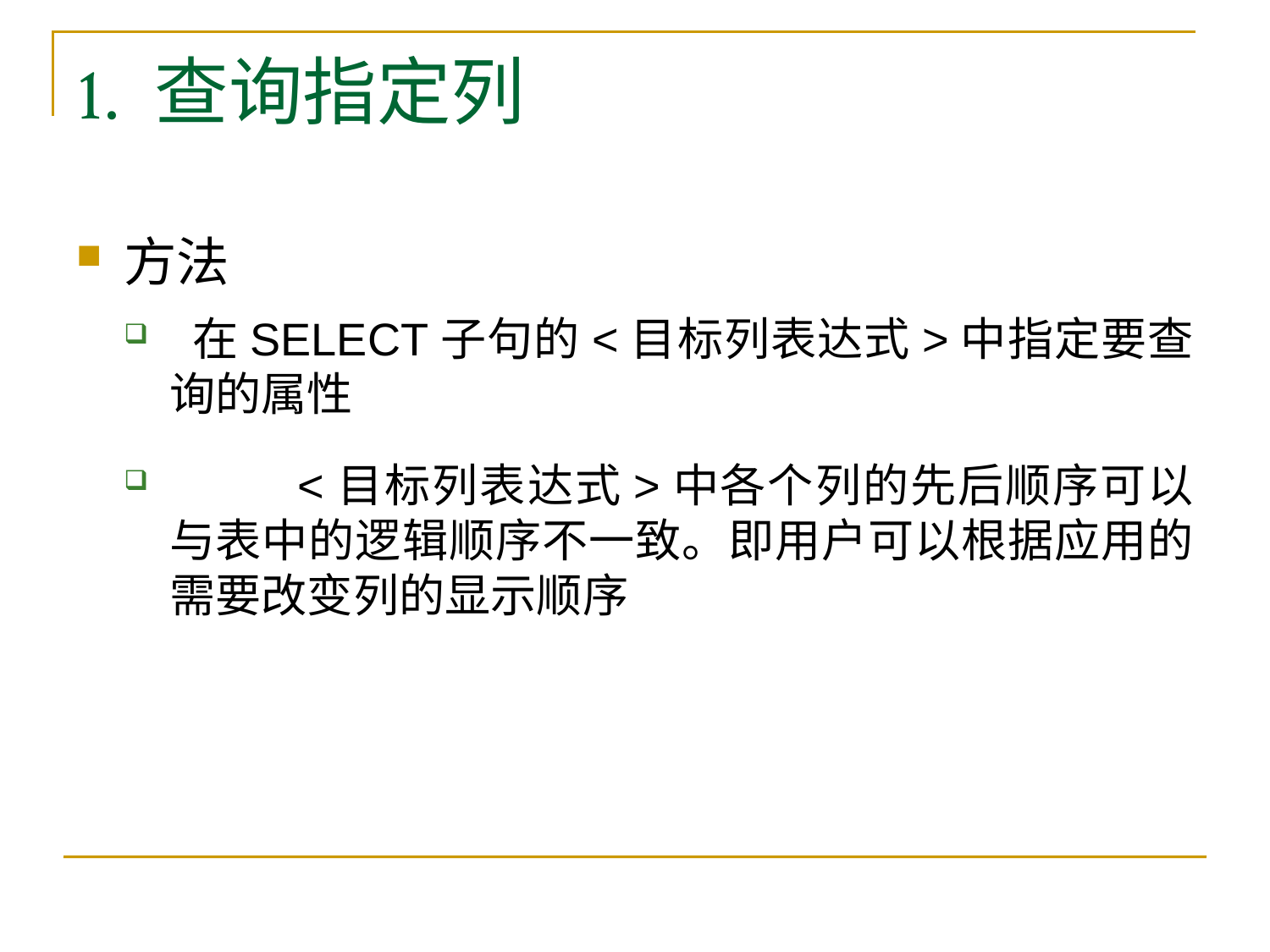

# 1. 查询指定列
方法
 在SELECT子句的<目标列表达式>中指定要查询的属性
 	<目标列表达式>中各个列的先后顺序可以与表中的逻辑顺序不一致。即用户可以根据应用的需要改变列的显示顺序